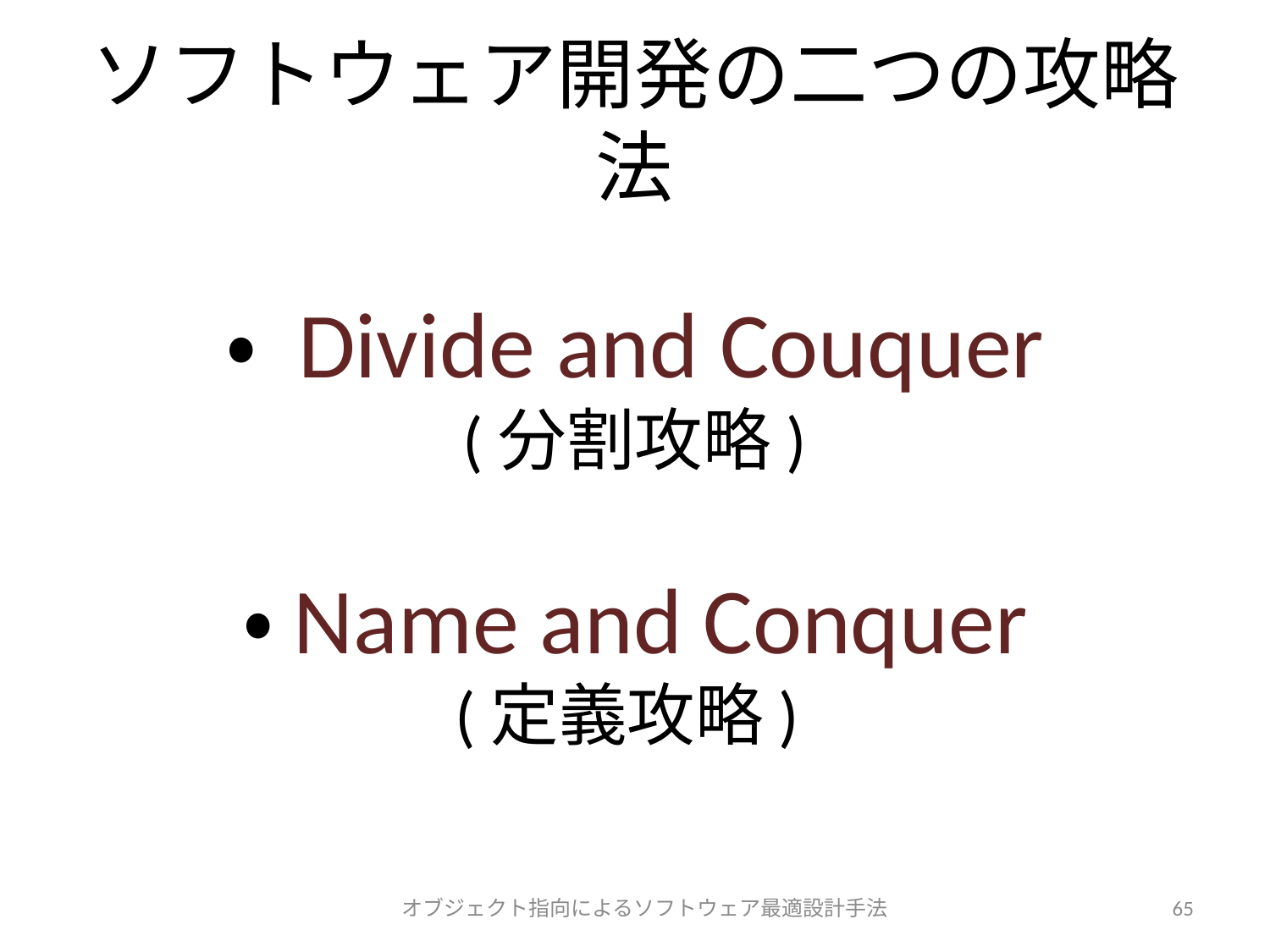

ソフトウェア開発の二つの攻略法
# ・ Divide and Couquer (分割攻略) ・Name and Conquer (定義攻略)
オブジェクト指向によるソフトウェア最適設計手法
65